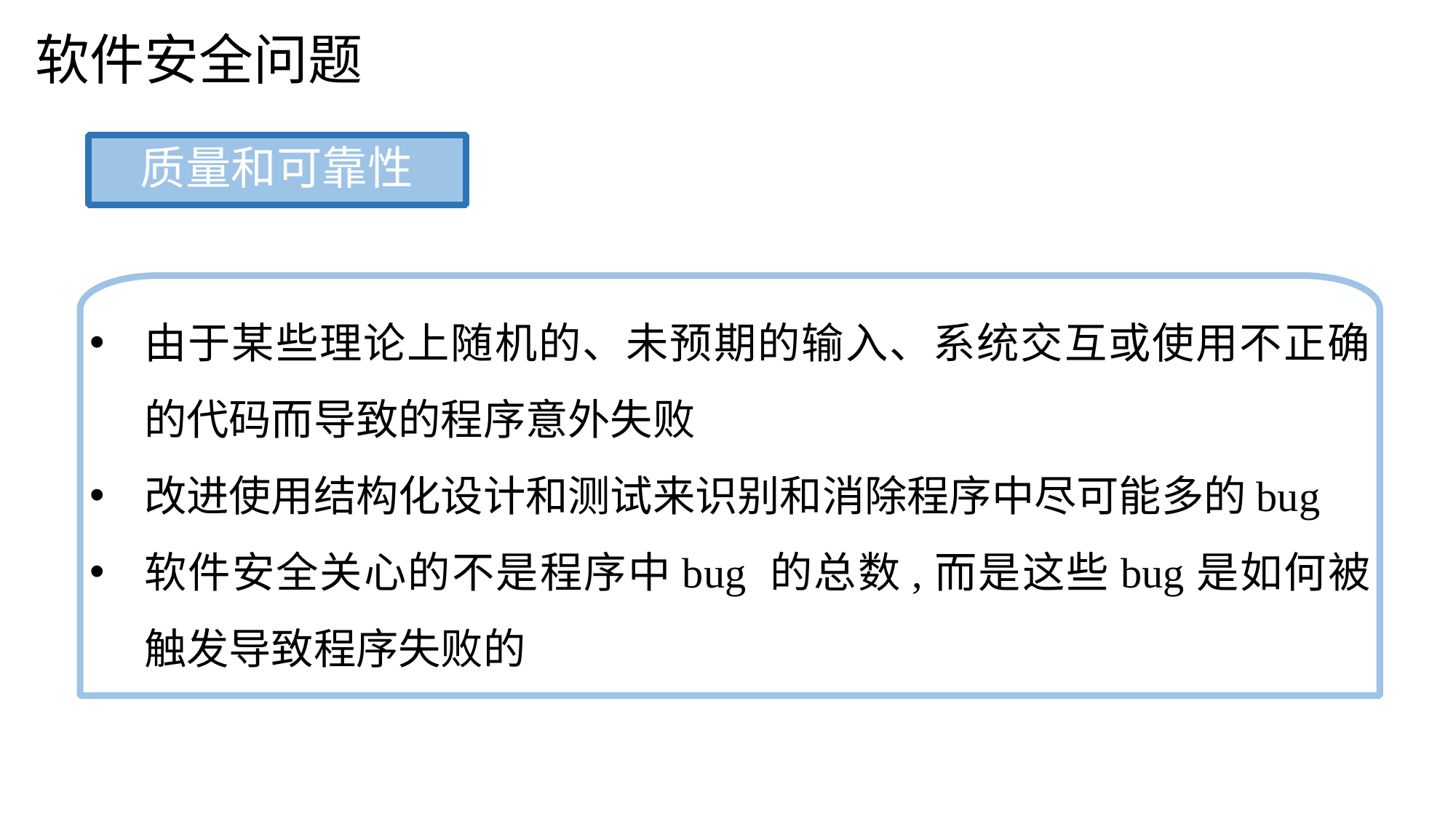

软件安全问题

质量和可靠性
由于某些理论上随机的、未预期的输入、系统交互或使用不正确的代码而导致的程序意外失败
改进使用结构化设计和测试来识别和消除程序中尽可能多的bug
软件安全关心的不是程序中bug 的总数,而是这些bug是如何被触发导致程序失败的